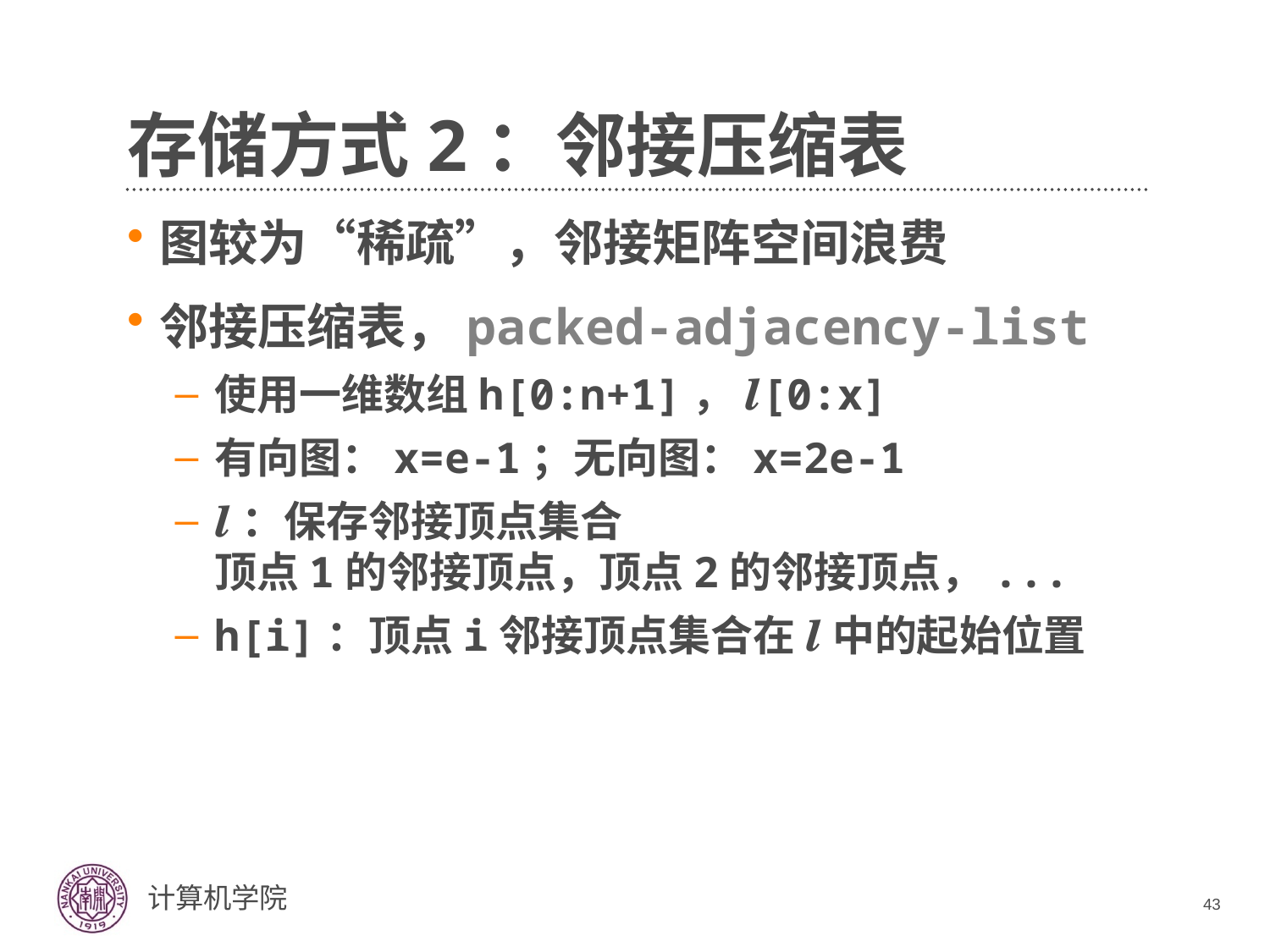

# 存储方式2：邻接压缩表
图较为“稀疏”，邻接矩阵空间浪费
邻接压缩表，packed-adjacency-list
使用一维数组h[0:n+1]，l[0:x]
有向图：x=e-1；无向图：x=2e-1
l：保存邻接顶点集合
顶点1的邻接顶点，顶点2的邻接顶点，...
h[i]：顶点i邻接顶点集合在l中的起始位置
43